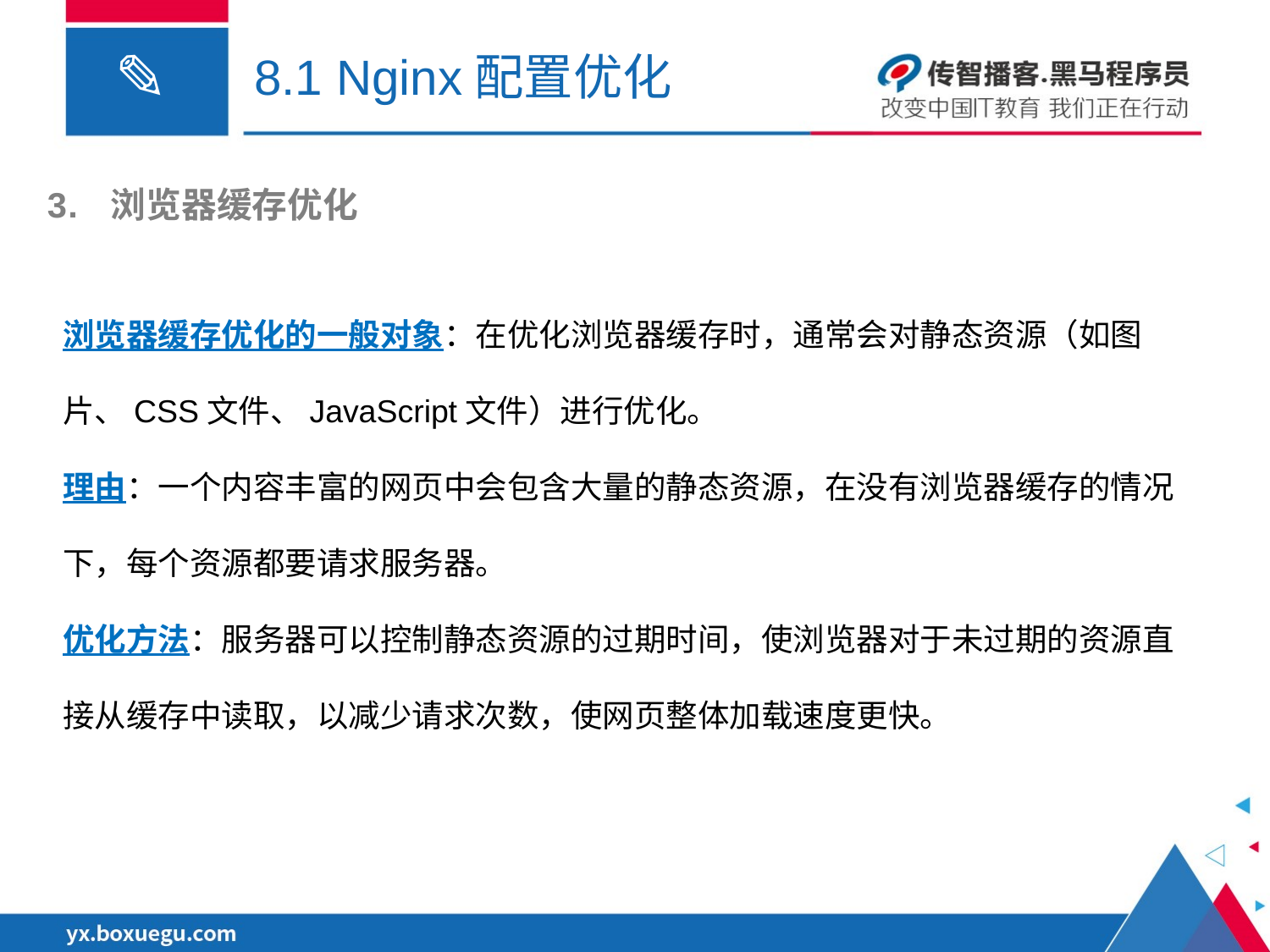

# 8.1 Nginx配置优化
浏览器缓存优化
浏览器缓存优化的一般对象：在优化浏览器缓存时，通常会对静态资源（如图片、CSS文件、JavaScript文件）进行优化。
理由：一个内容丰富的网页中会包含大量的静态资源，在没有浏览器缓存的情况下，每个资源都要请求服务器。
优化方法：服务器可以控制静态资源的过期时间，使浏览器对于未过期的资源直接从缓存中读取，以减少请求次数，使网页整体加载速度更快。